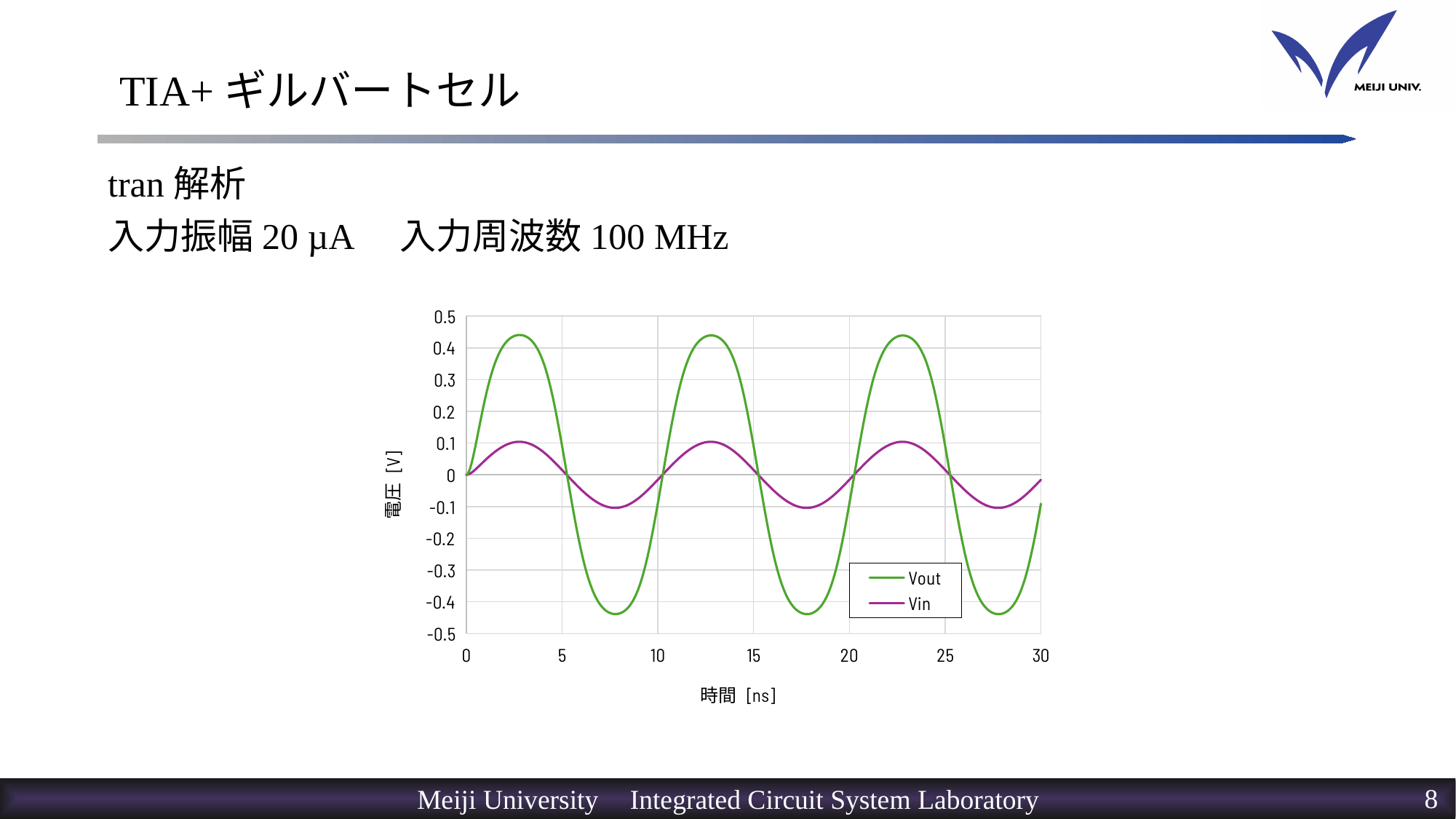

# TIA+ギルバートセル
tran解析
入力振幅20 µA　入力周波数100 MHz

### Chart

| Category | Vout | Vin |
|---|---|---|